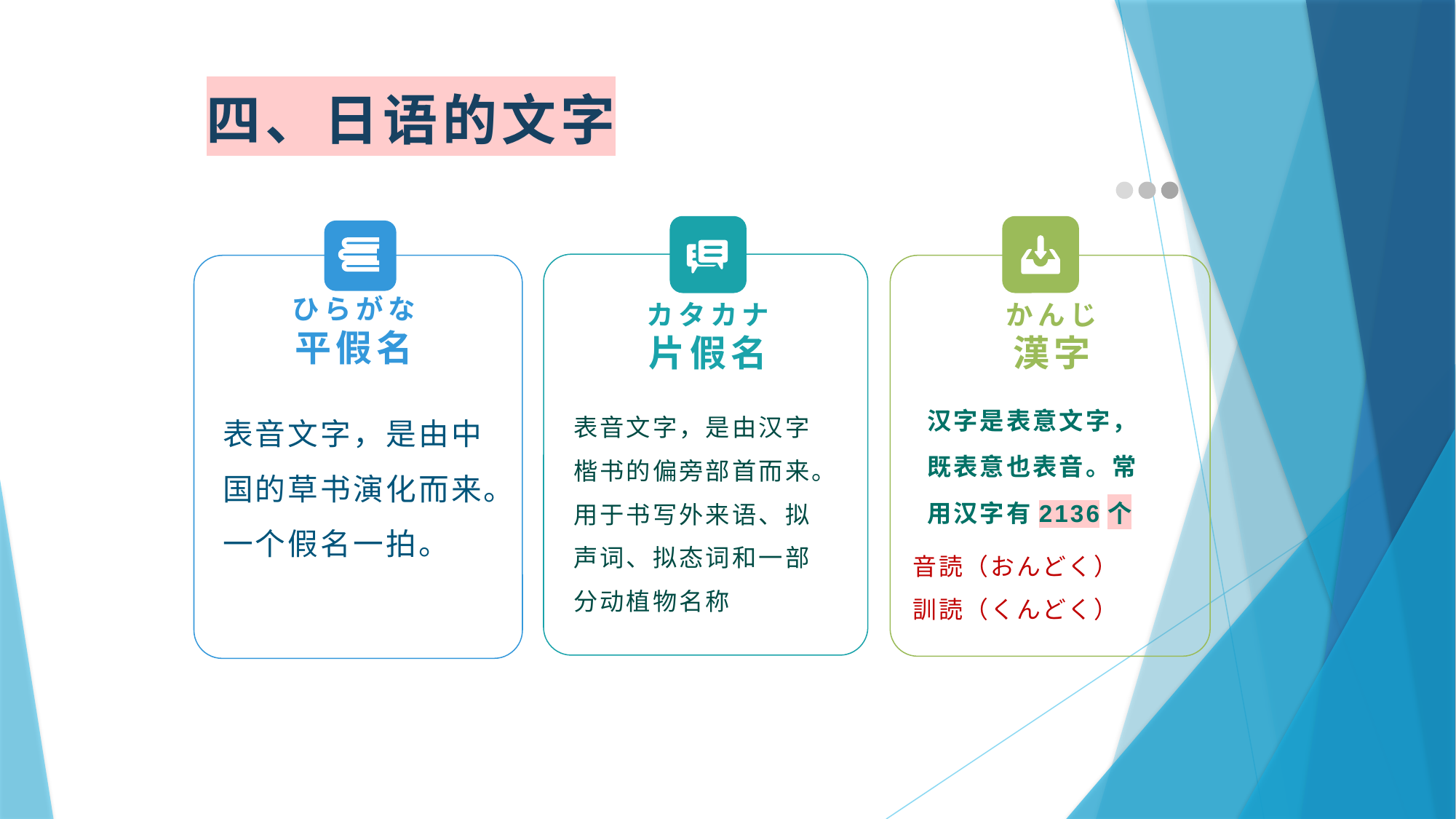

四、日语的文字

ひらがな
平假名
カタカナ
片假名
かんじ
漢字

汉字是表意文字，既表意也表音。常用汉字有2136个

表音文字，是由中国的草书演化而来。一个假名一拍。

表音文字，是由汉字楷书的偏旁部首而来。用于书写外来语、拟声词、拟态词和一部分动植物名称

音読（おんどく）
訓読（くんどく）